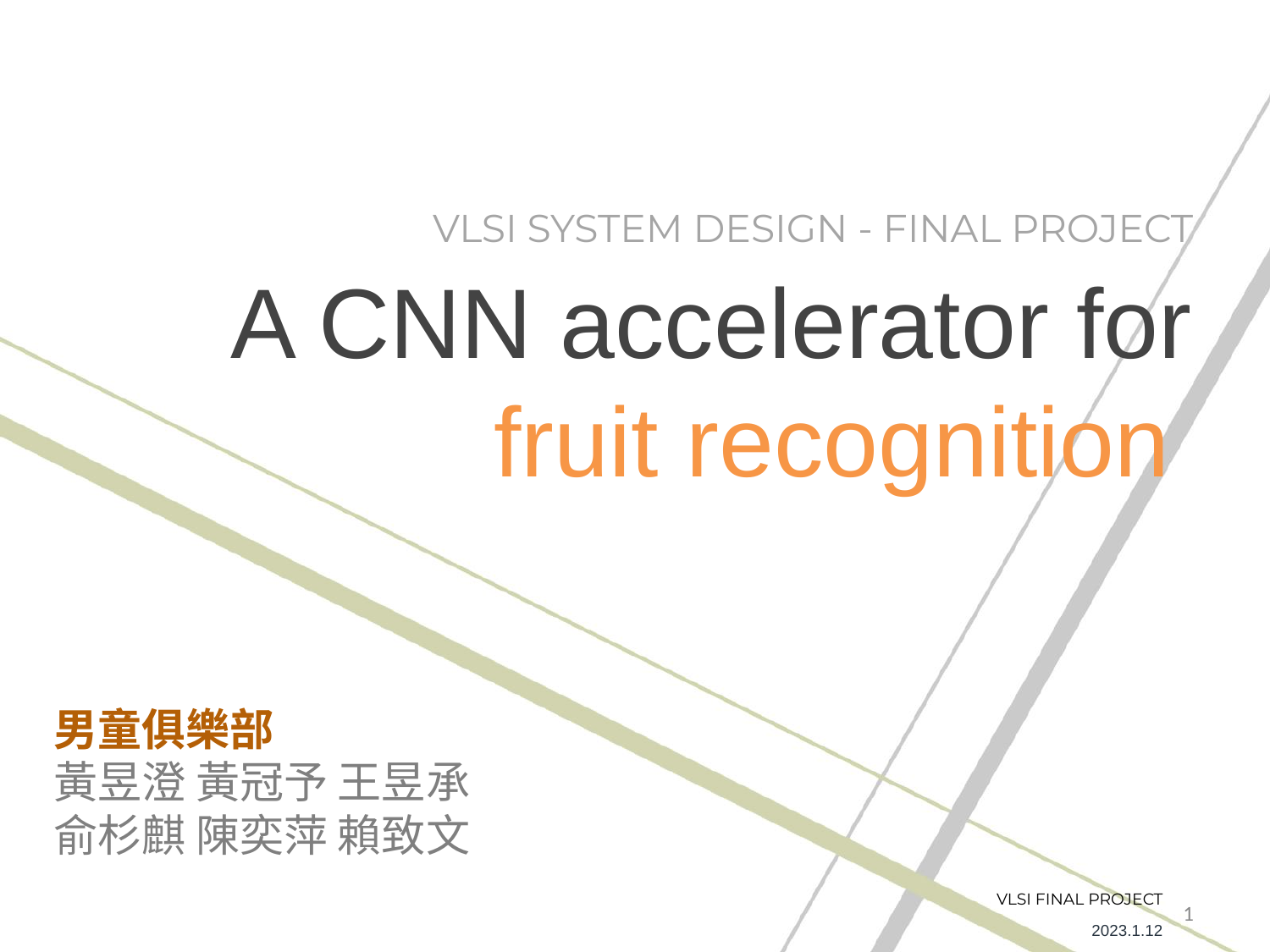

VLSI SYSTEM DESIGN - FINAL PROJECT
# A CNN accelerator for fruit recognition

男童俱樂部
黃昱澄 黃冠予 王昱承
俞杉麒 陳奕萍 賴致文

VLSI FINAL PROJECT
2023.1.12
1